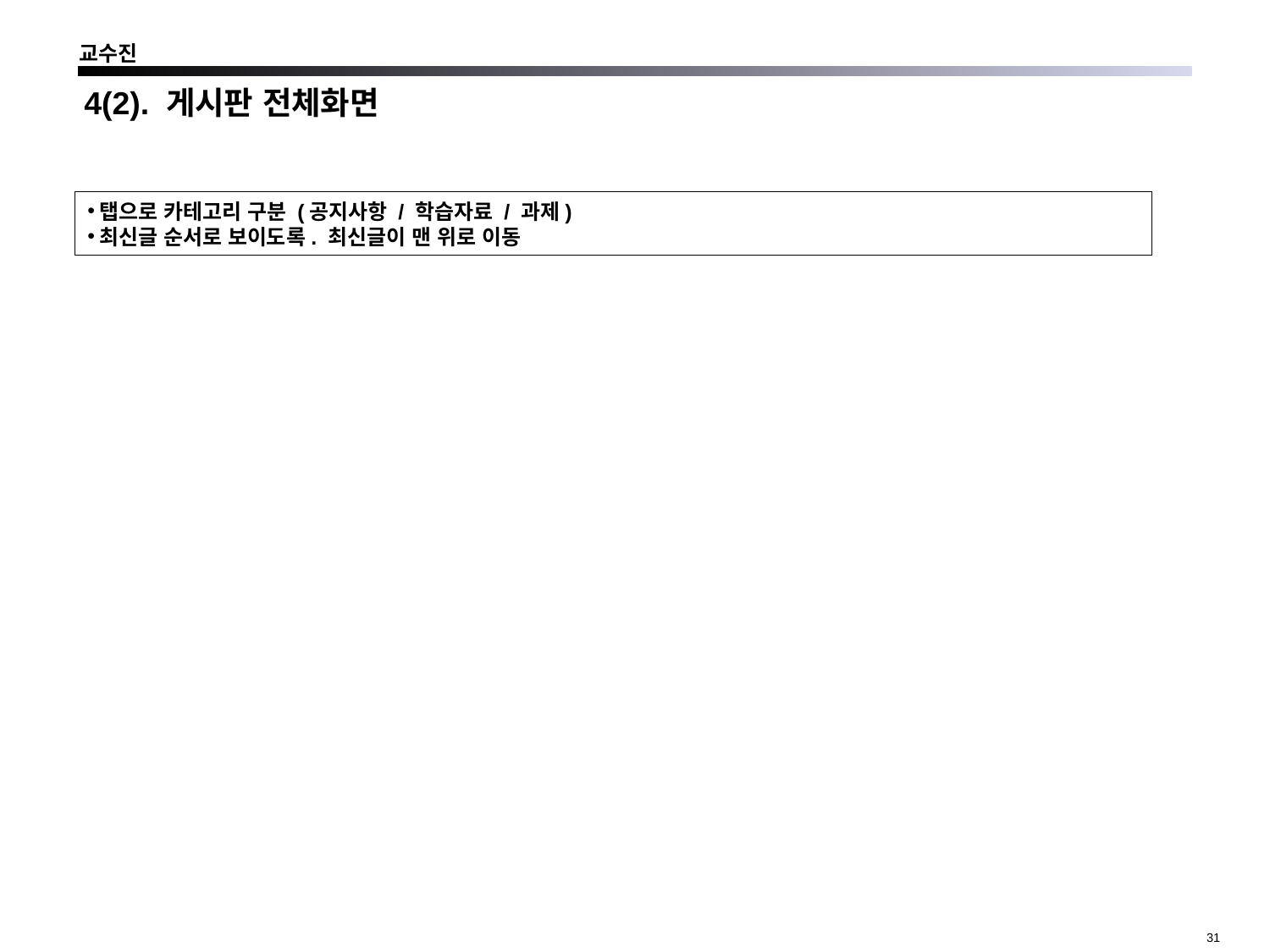

교수진
4(2). 게시판 전체화면
탭으로 카테고리 구분 (공지사항 / 학습자료 / 과제)
최신글 순서로 보이도록. 최신글이 맨 위로 이동